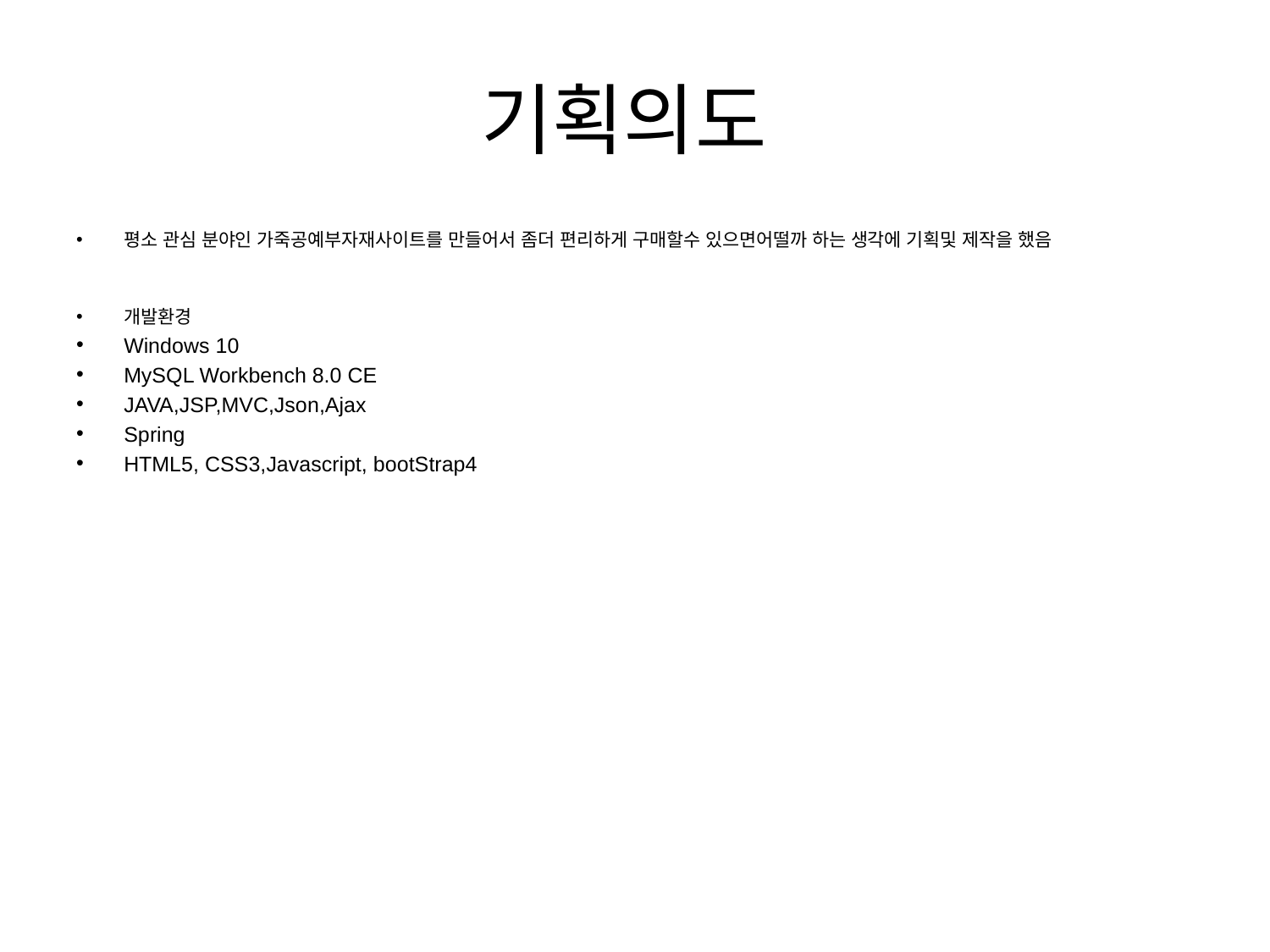

# 기획의도
평소 관심 분야인 가죽공예부자재사이트를 만들어서 좀더 편리하게 구매할수 있으면어떨까 하는 생각에 기획및 제작을 했음

개발환경
Windows 10
MySQL Workbench 8.0 CE
JAVA,JSP,MVC,Json,Ajax
Spring
HTML5, CSS3,Javascript, bootStrap4